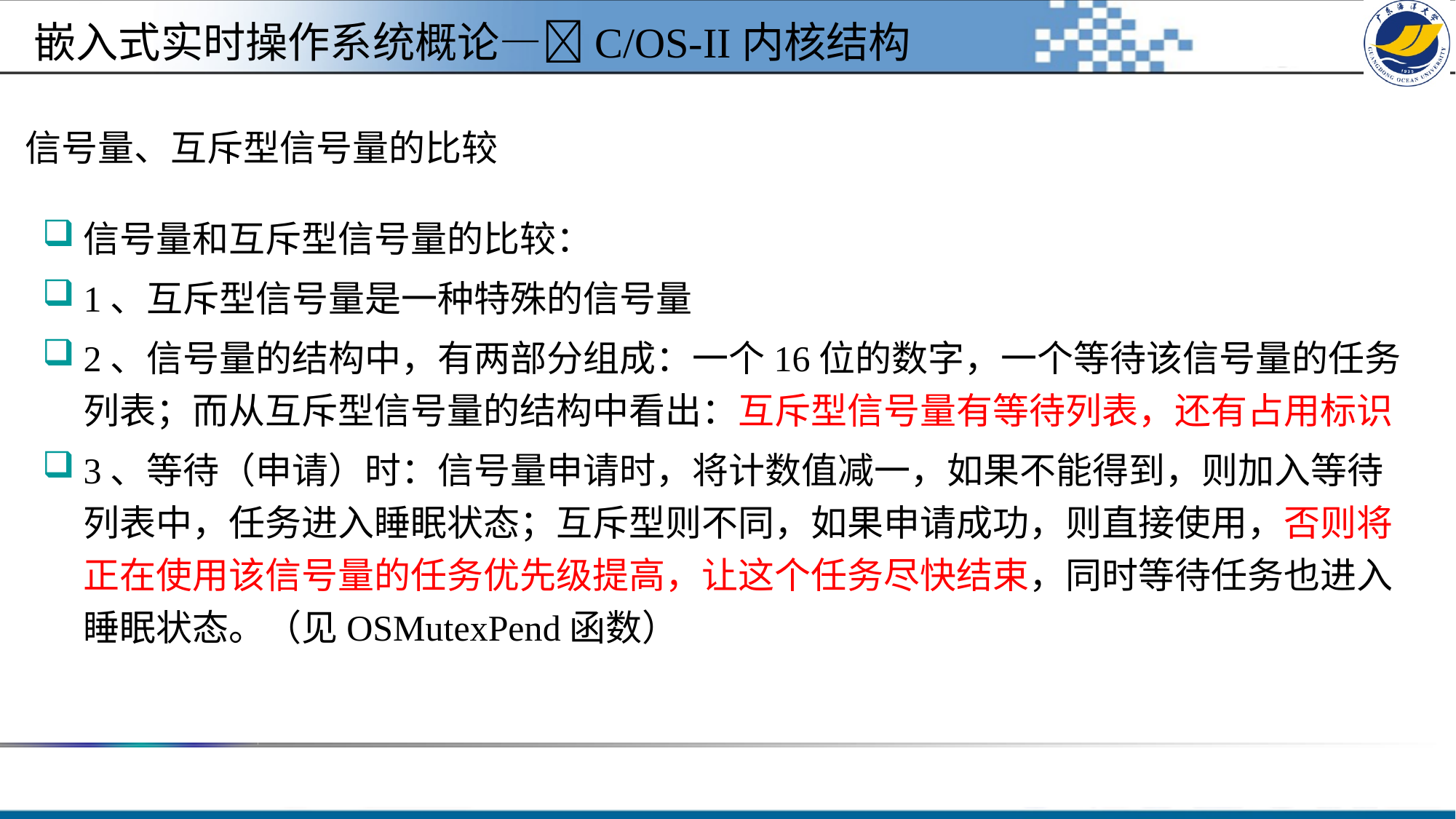

嵌入式实时操作系统概论—μC/OS-II内核结构
# 信号量、互斥型信号量的比较
信号量和互斥型信号量的比较：
1、互斥型信号量是一种特殊的信号量
2、信号量的结构中，有两部分组成：一个16位的数字，一个等待该信号量的任务列表；而从互斥型信号量的结构中看出：互斥型信号量有等待列表，还有占用标识
3、等待（申请）时：信号量申请时，将计数值减一，如果不能得到，则加入等待列表中，任务进入睡眠状态；互斥型则不同，如果申请成功，则直接使用，否则将正在使用该信号量的任务优先级提高，让这个任务尽快结束，同时等待任务也进入睡眠状态。（见OSMutexPend函数）
69